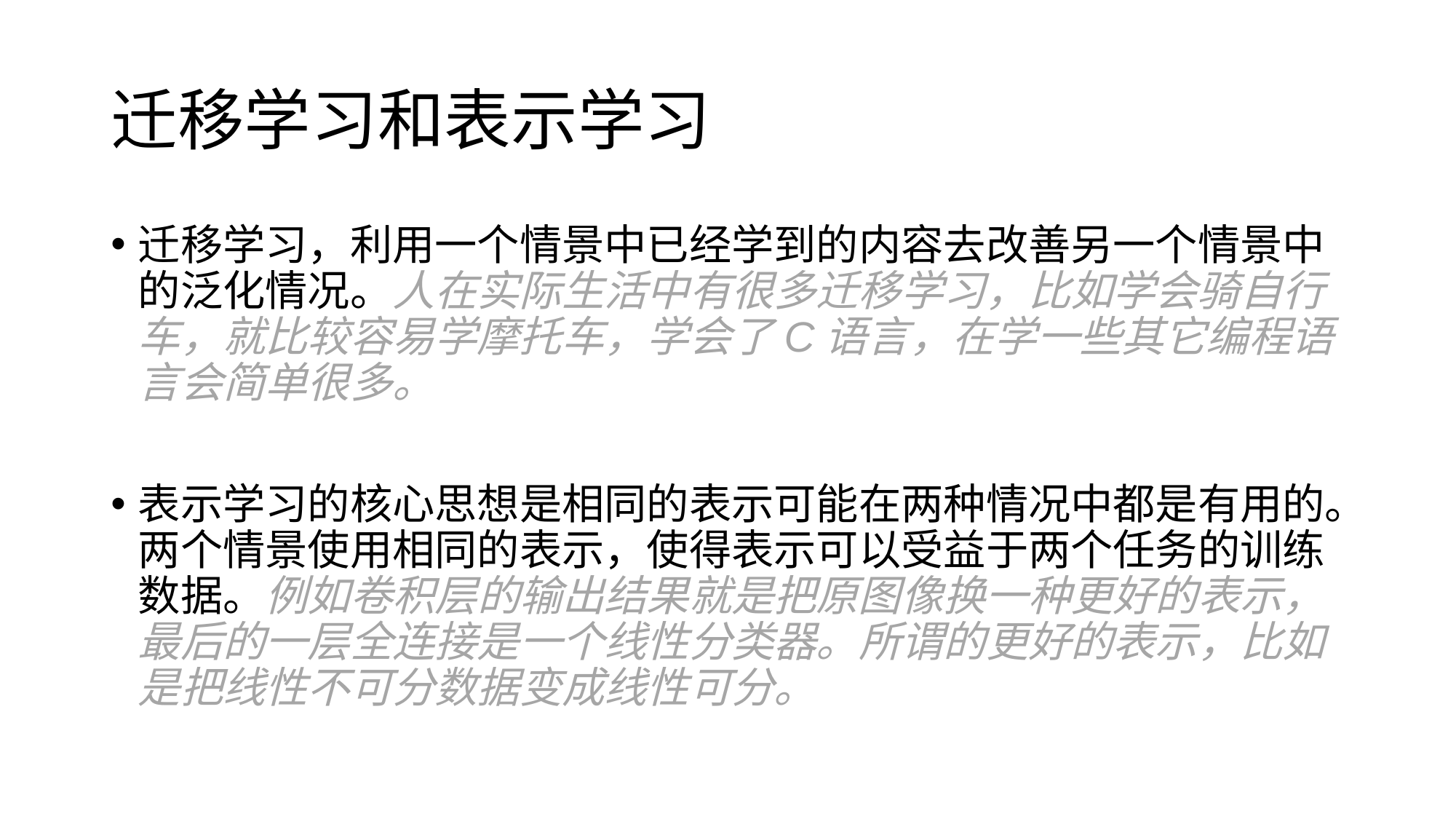

# 迁移学习和表示学习
迁移学习，利用一个情景中已经学到的内容去改善另一个情景中的泛化情况。人在实际生活中有很多迁移学习，比如学会骑自行车，就比较容易学摩托车，学会了C语言，在学一些其它编程语言会简单很多。

表示学习的核心思想是相同的表示可能在两种情况中都是有用的。两个情景使用相同的表示，使得表示可以受益于两个任务的训练数据。例如卷积层的输出结果就是把原图像换一种更好的表示，最后的一层全连接是一个线性分类器。所谓的更好的表示，比如是把线性不可分数据变成线性可分。